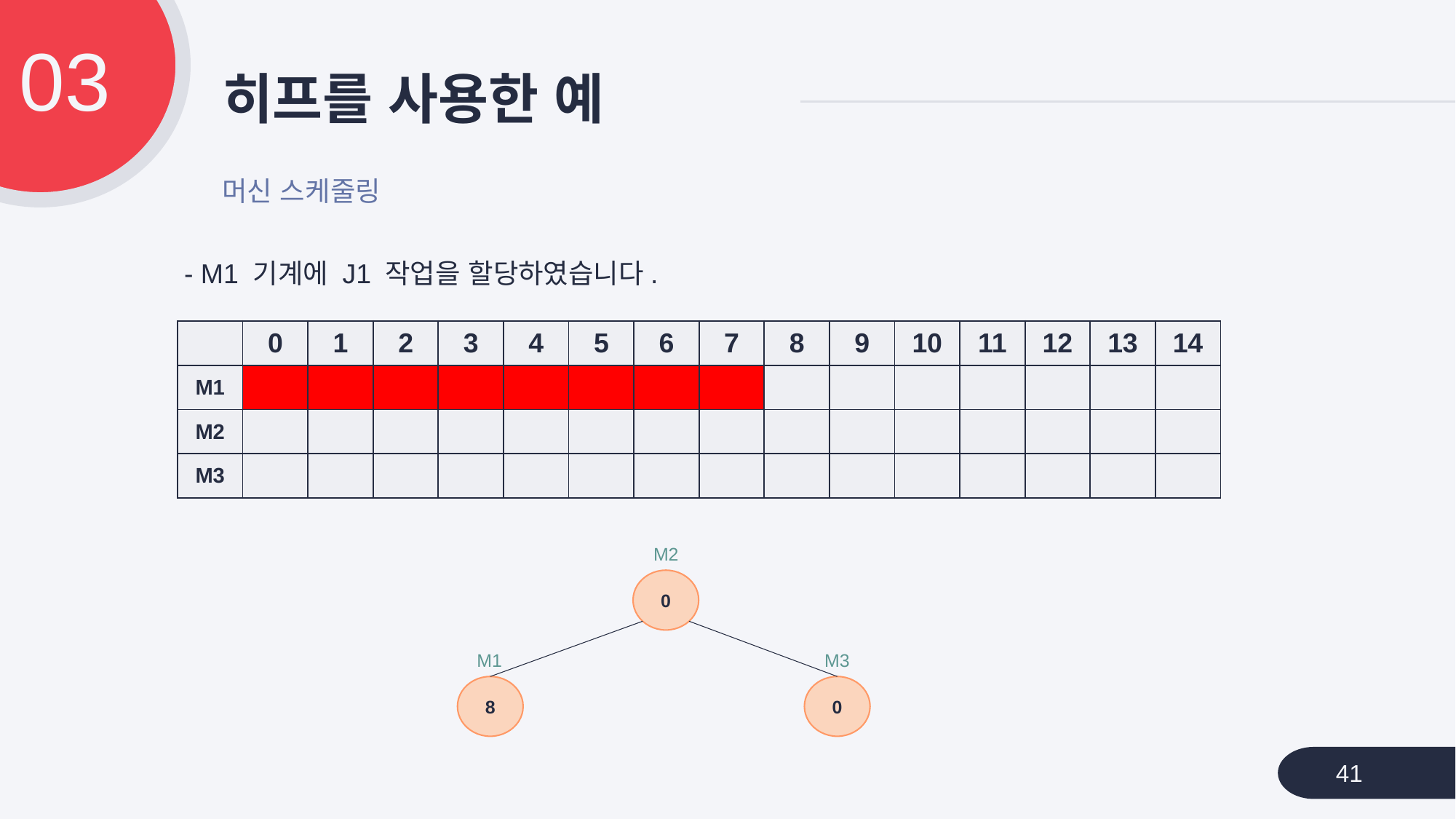

03
# 히프를 사용한 예
머신 스케줄링
- M1 기계에 J1 작업을 할당하였습니다.
|  | 0 | 1 | 2 | 3 | 4 | 5 | 6 | 7 | 8 | 9 | 10 | 11 | 12 | 13 | 14 |
| --- | --- | --- | --- | --- | --- | --- | --- | --- | --- | --- | --- | --- | --- | --- | --- |
| M1 |  |  |  |  |  |  |  |  |  |  |  |  |  |  |  |
| M2 |  |  |  |  |  |  |  |  |  |  |  |  |  |  |  |
| M3 |  |  |  |  |  |  |  |  |  |  |  |  |  |  |  |
M2
0
M3
M1
8
0
41